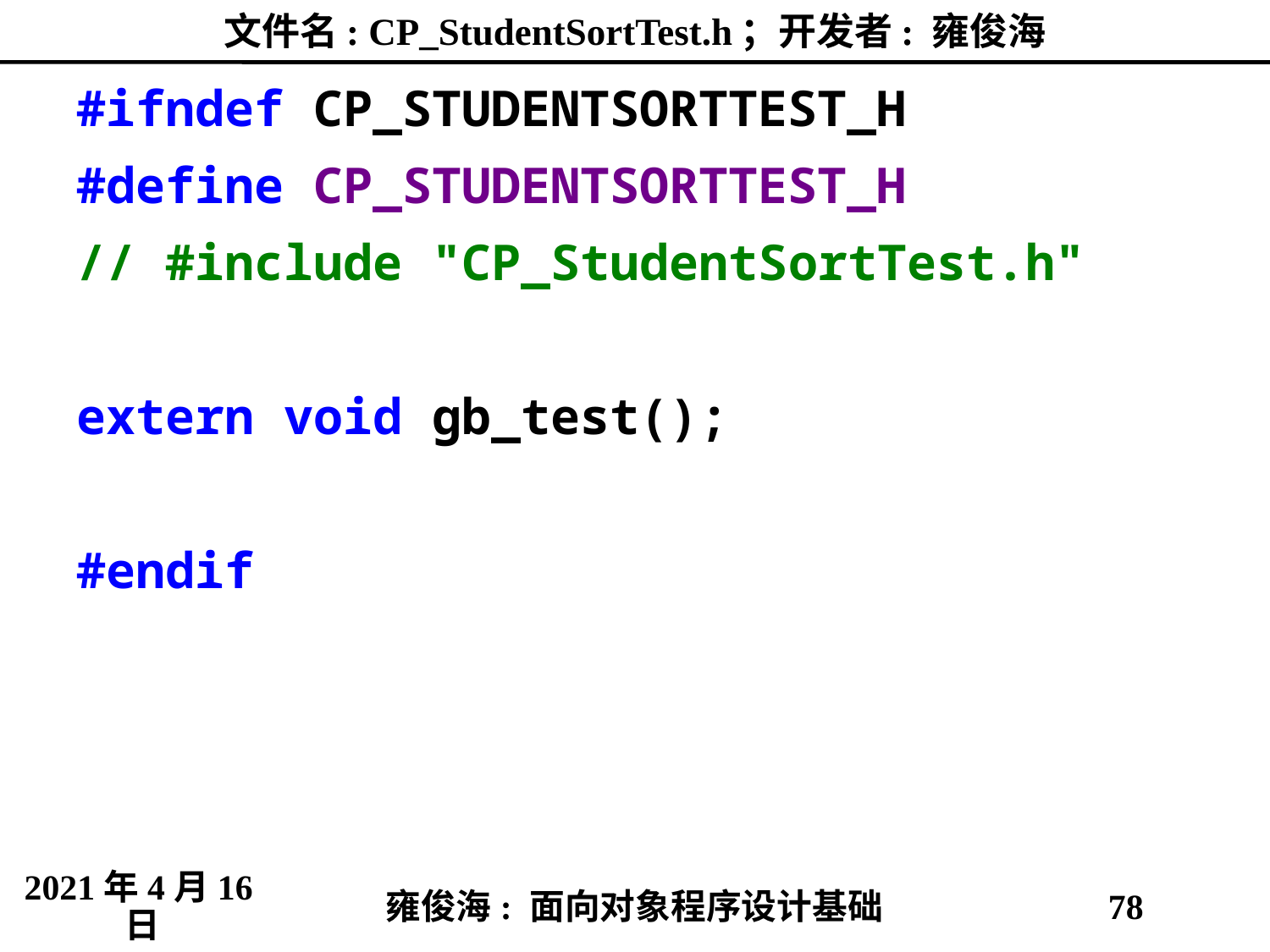

# 文件名: CP_StudentSortTest.h；开发者: 雍俊海

#ifndef CP_STUDENTSORTTEST_H
#define CP_STUDENTSORTTEST_H
// #include "CP_StudentSortTest.h"

extern void gb_test();

#endif
2021年4月16日
雍俊海: 面向对象程序设计基础
78